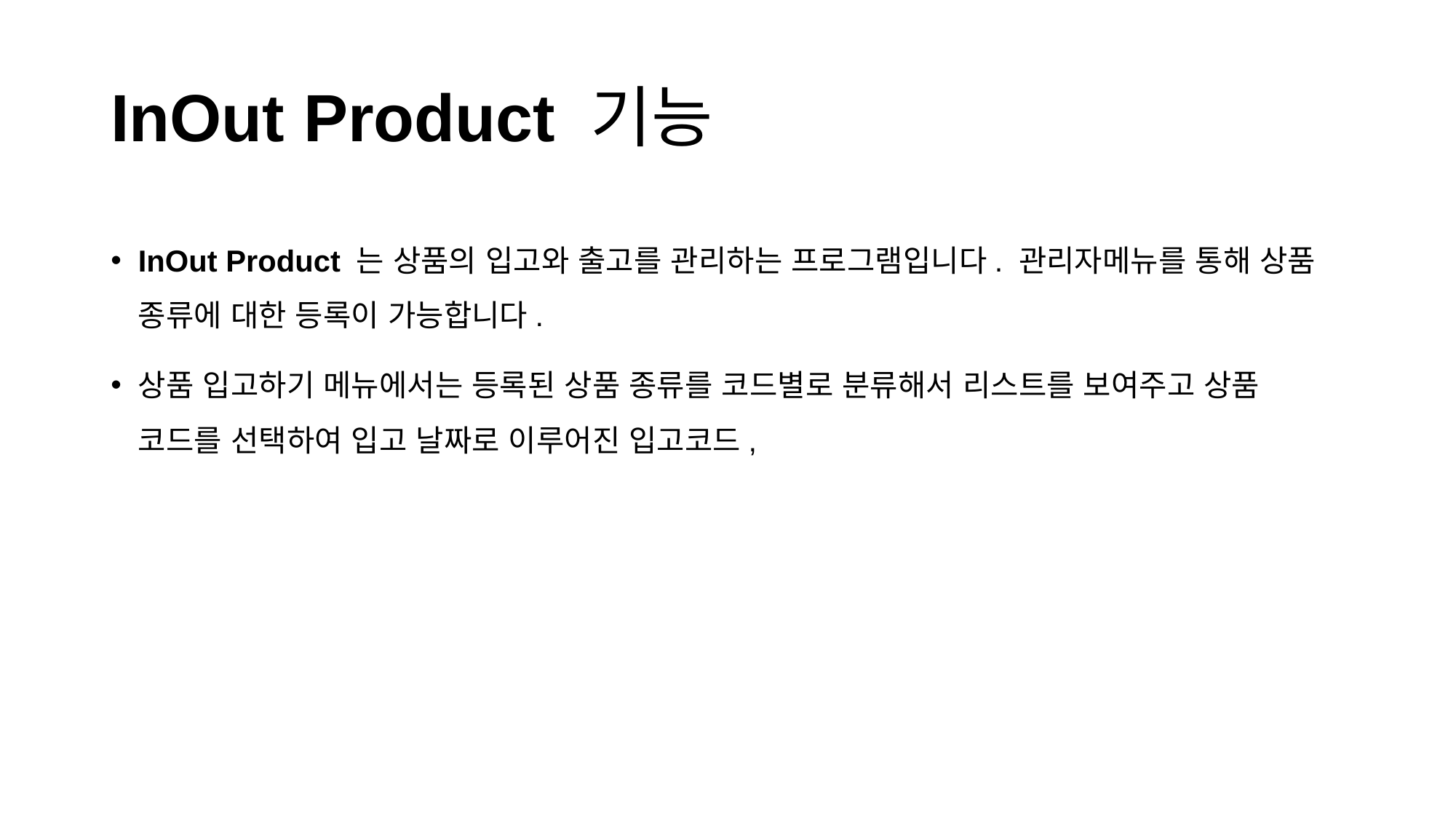

# InOut Product 기능
InOut Product 는 상품의 입고와 출고를 관리하는 프로그램입니다. 관리자메뉴를 통해 상품 종류에 대한 등록이 가능합니다.
상품 입고하기 메뉴에서는 등록된 상품 종류를 코드별로 분류해서 리스트를 보여주고 상품 코드를 선택하여 입고 날짜로 이루어진 입고코드,